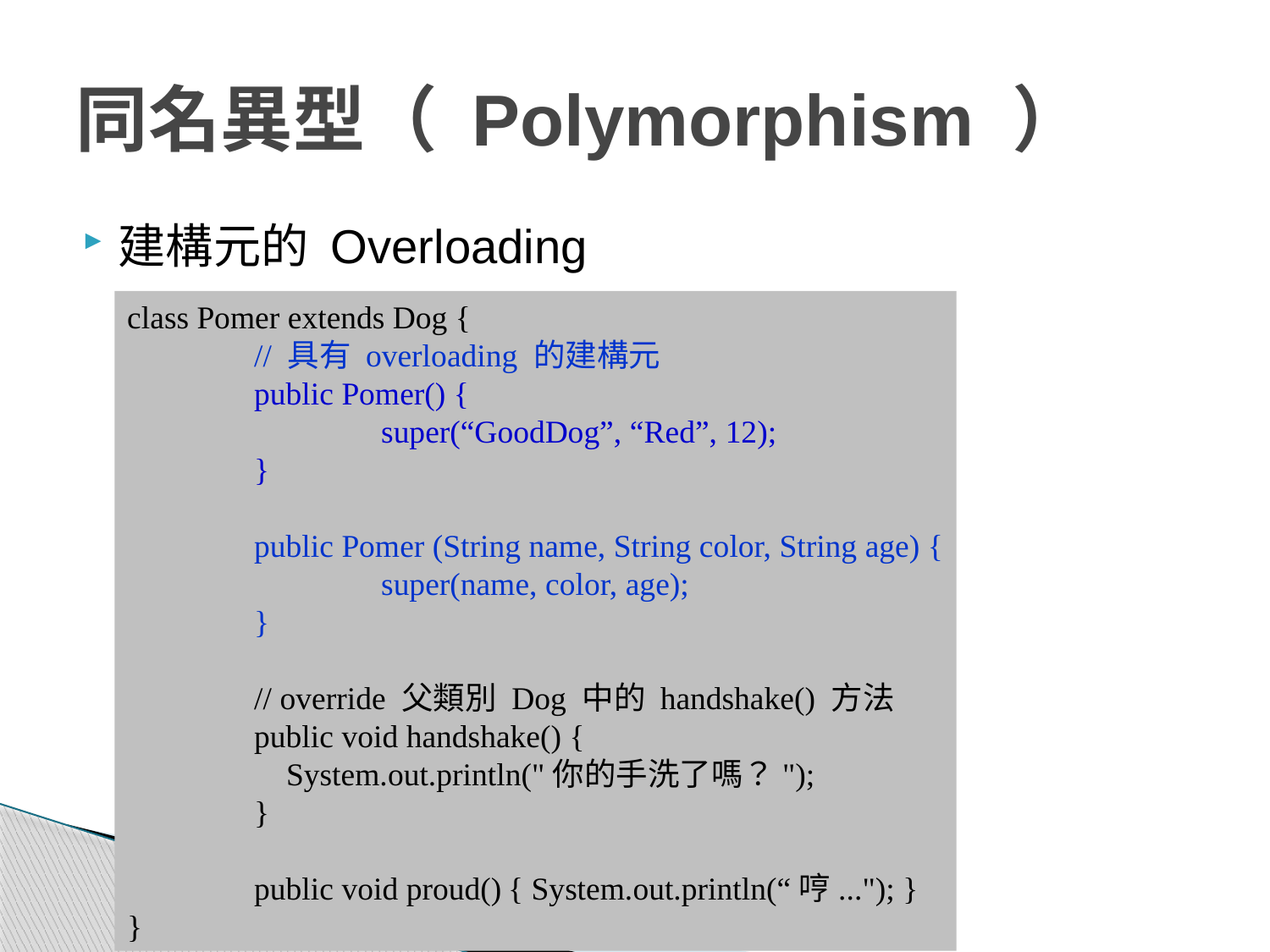

# 同名異型（ Polymorphism ）
建構元的 Overloading
class Pomer extends Dog {
	// 具有 overloading 的建構元
	public Pomer() {
		super(“GoodDog”, “Red”, 12);
	}

	public Pomer (String name, String color, String age) {
		super(name, color, age);
	}

	// override 父類別 Dog 中的 handshake() 方法
	public void handshake() {
	    System.out.println("你的手洗了嗎？");
	}

	public void proud()	{ System.out.println(“哼..."); }
}